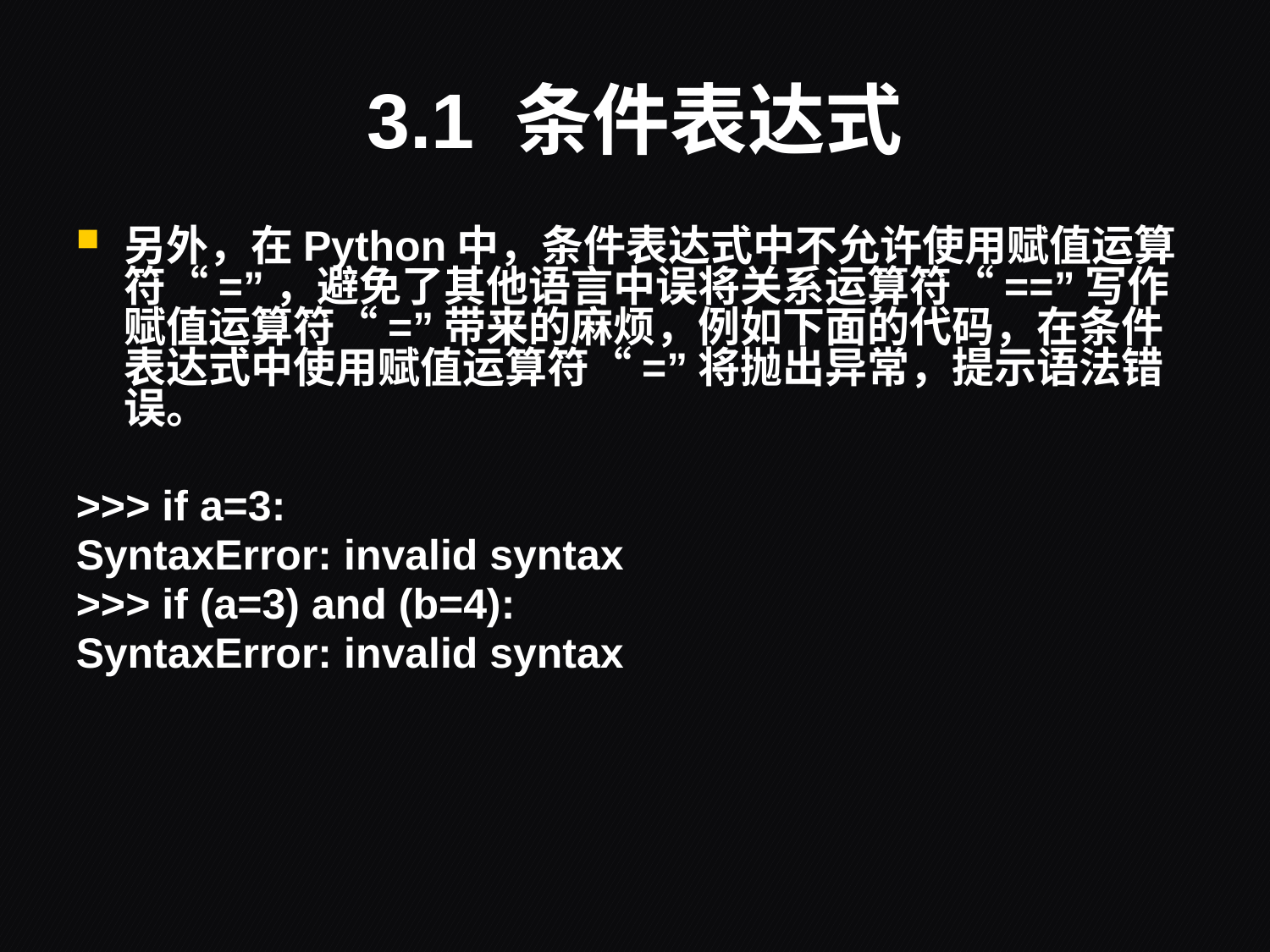

# 3.1 条件表达式
另外，在Python中，条件表达式中不允许使用赋值运算符“=”，避免了其他语言中误将关系运算符“==”写作赋值运算符“=”带来的麻烦，例如下面的代码，在条件表达式中使用赋值运算符“=”将抛出异常，提示语法错误。

>>> if a=3:
SyntaxError: invalid syntax
>>> if (a=3) and (b=4):
SyntaxError: invalid syntax